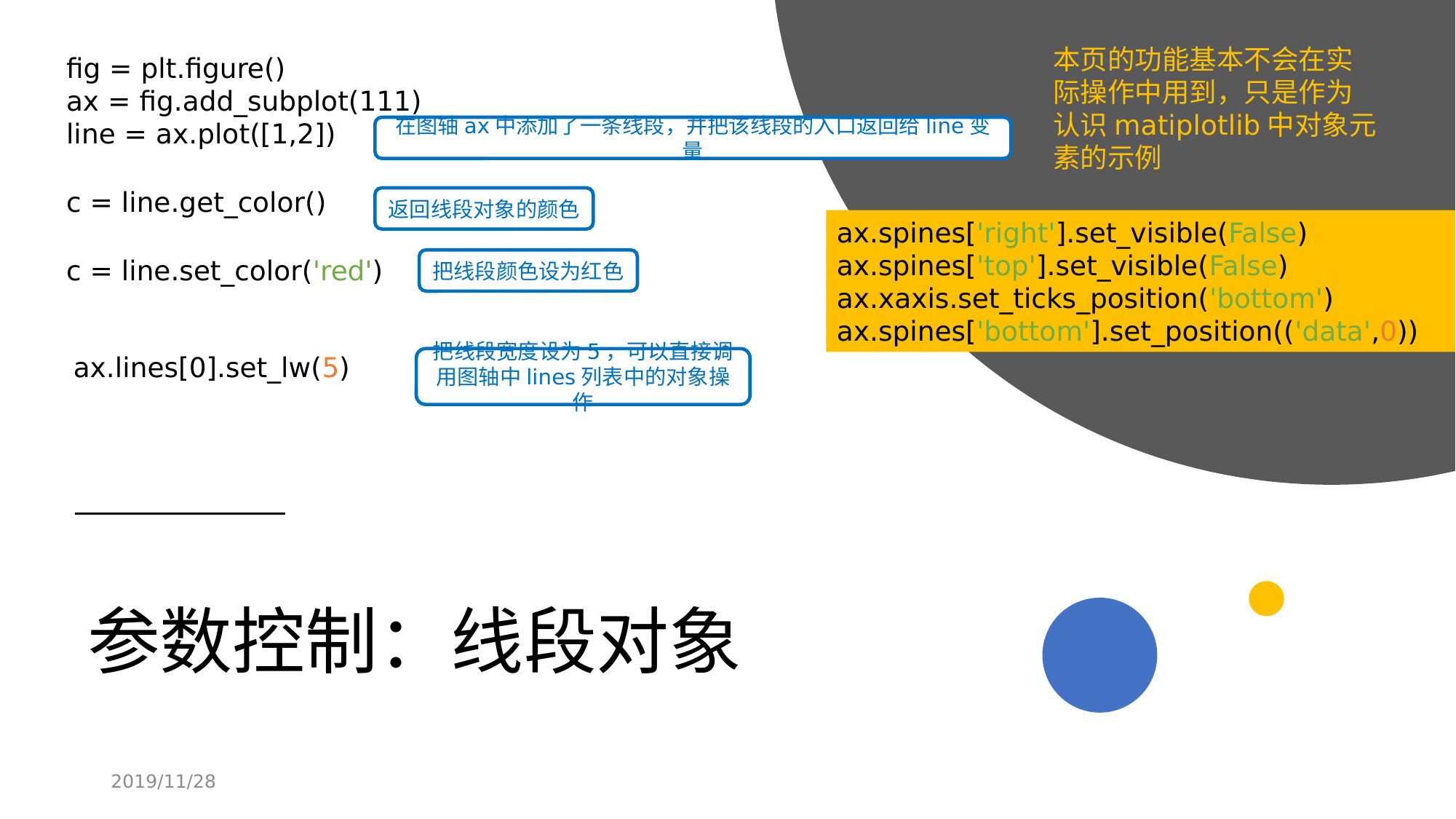

本页的功能基本不会在实际操作中用到，只是作为认识matiplotlib中对象元素的示例
fig = plt.figure()
ax = fig.add_subplot(111)
line = ax.plot([1,2])
在图轴ax中添加了一条线段，并把该线段的入口返回给line变量
c = line.get_color()
返回线段对象的颜色
ax.spines['right'].set_visible(False)
ax.spines['top'].set_visible(False)
ax.xaxis.set_ticks_position('bottom')
ax.spines['bottom'].set_position(('data',0))
c = line.set_color('red')
把线段颜色设为红色
ax.lines[0].set_lw(5)
把线段宽度设为5，可以直接调用图轴中lines列表中的对象操作
# 参数控制：线段对象

2019/11/28